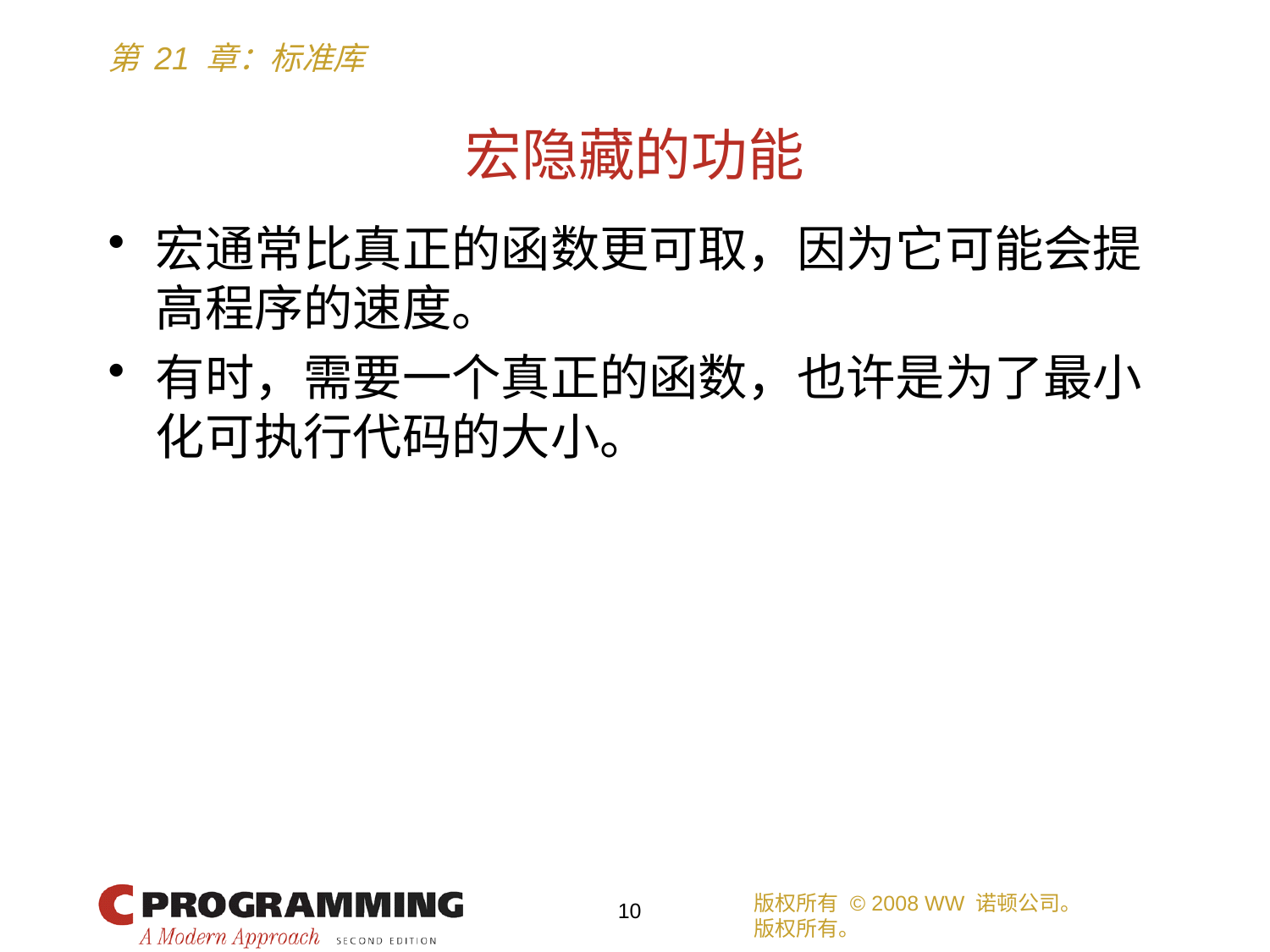

# 宏隐藏的功能
宏通常比真正的函数更可取，因为它可能会提高程序的速度。
有时，需要一个真正的函数，也许是为了最小化可执行代码的大小。
版权所有 © 2008 WW 诺顿公司。
版权所有。
10